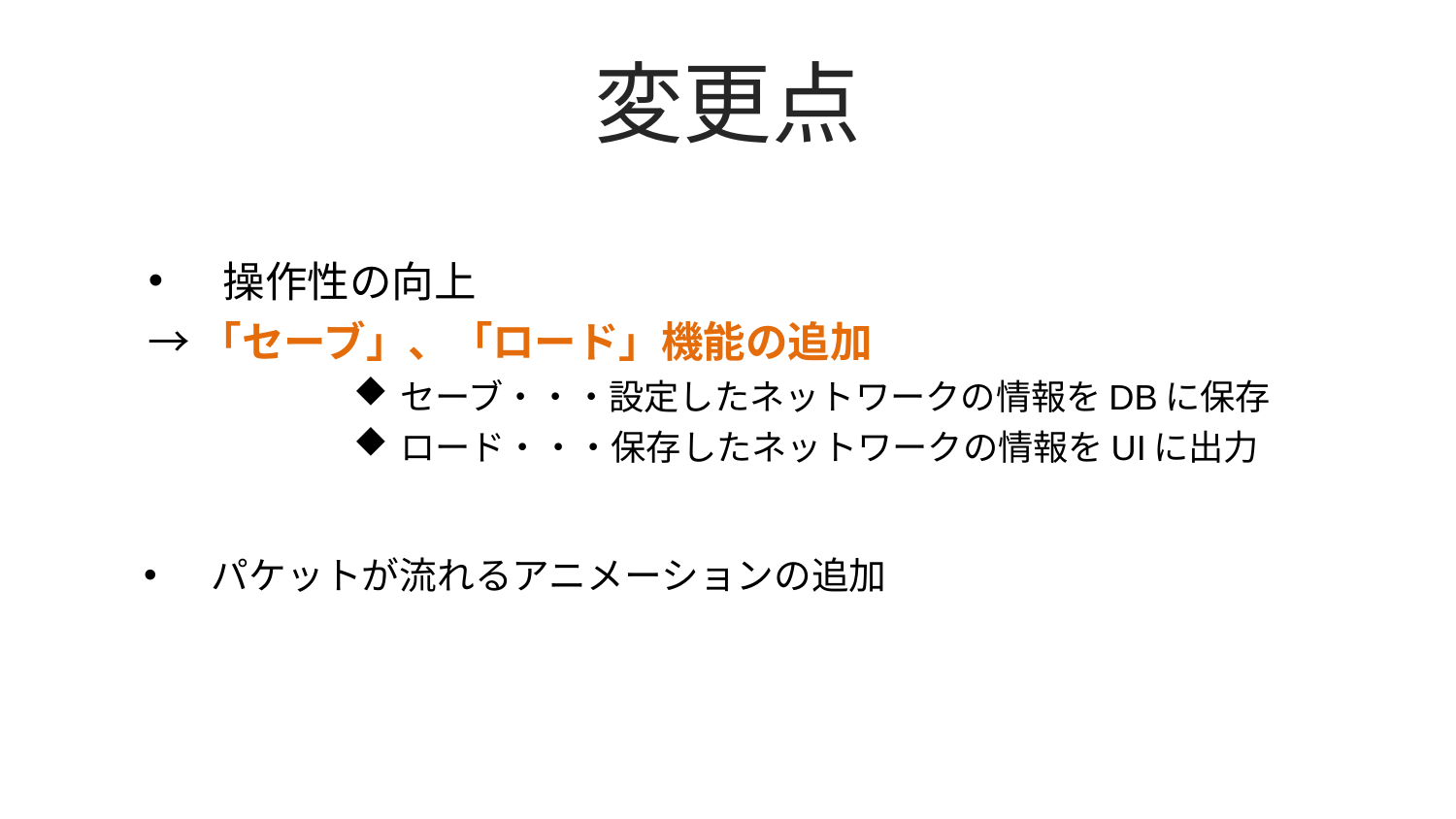

# 変更点
操作性の向上
	→「セーブ」、「ロード」機能の追加
セーブ・・・設定したネットワークの情報をDBに保存
ロード・・・保存したネットワークの情報をUIに出力
パケットが流れるアニメーションの追加